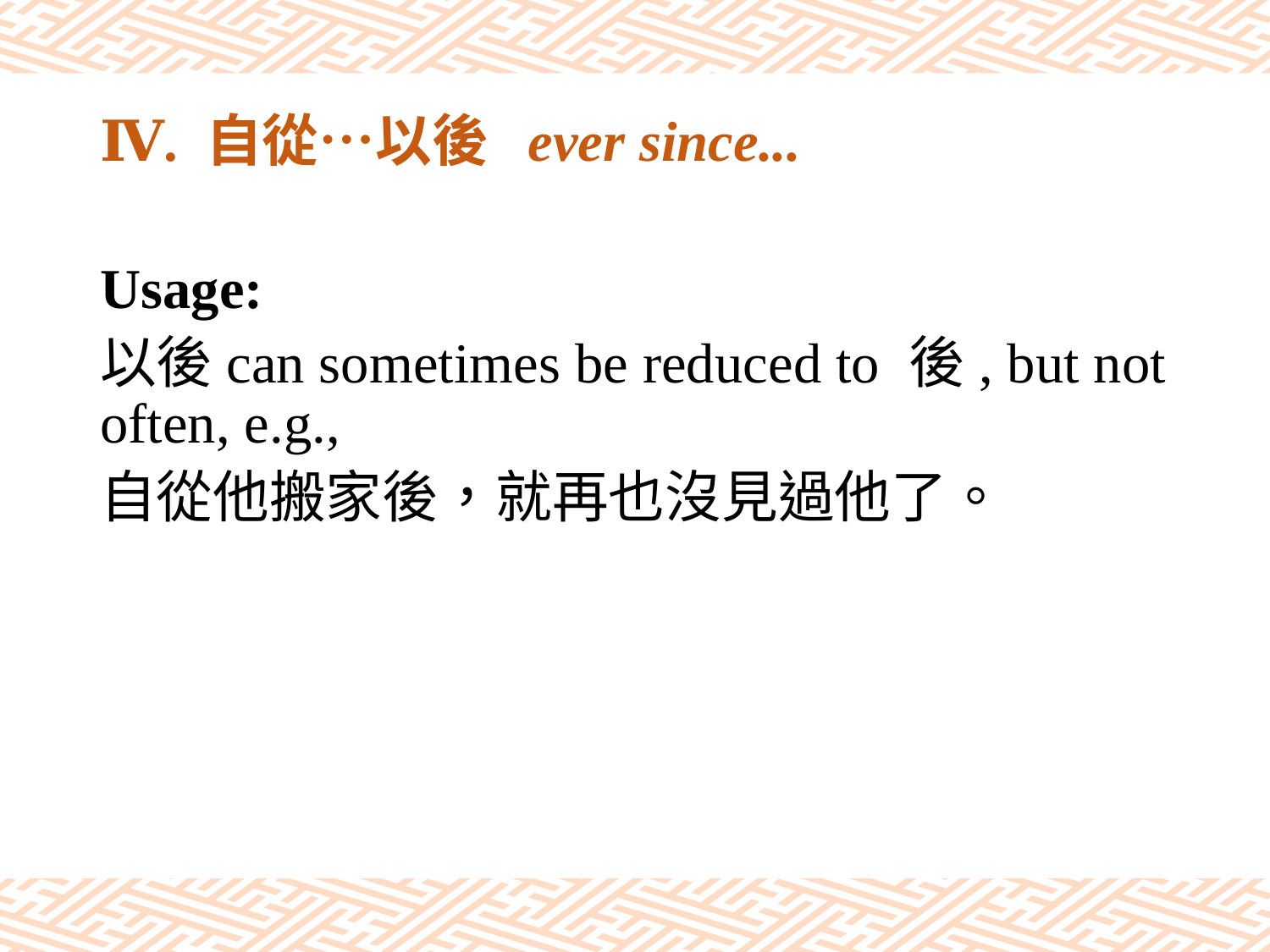

# Ⅳ. 自從…以後  ever since...
Usage:
以後can sometimes be reduced to 後, but not often, e.g.,
自從他搬家後，就再也沒見過他了。